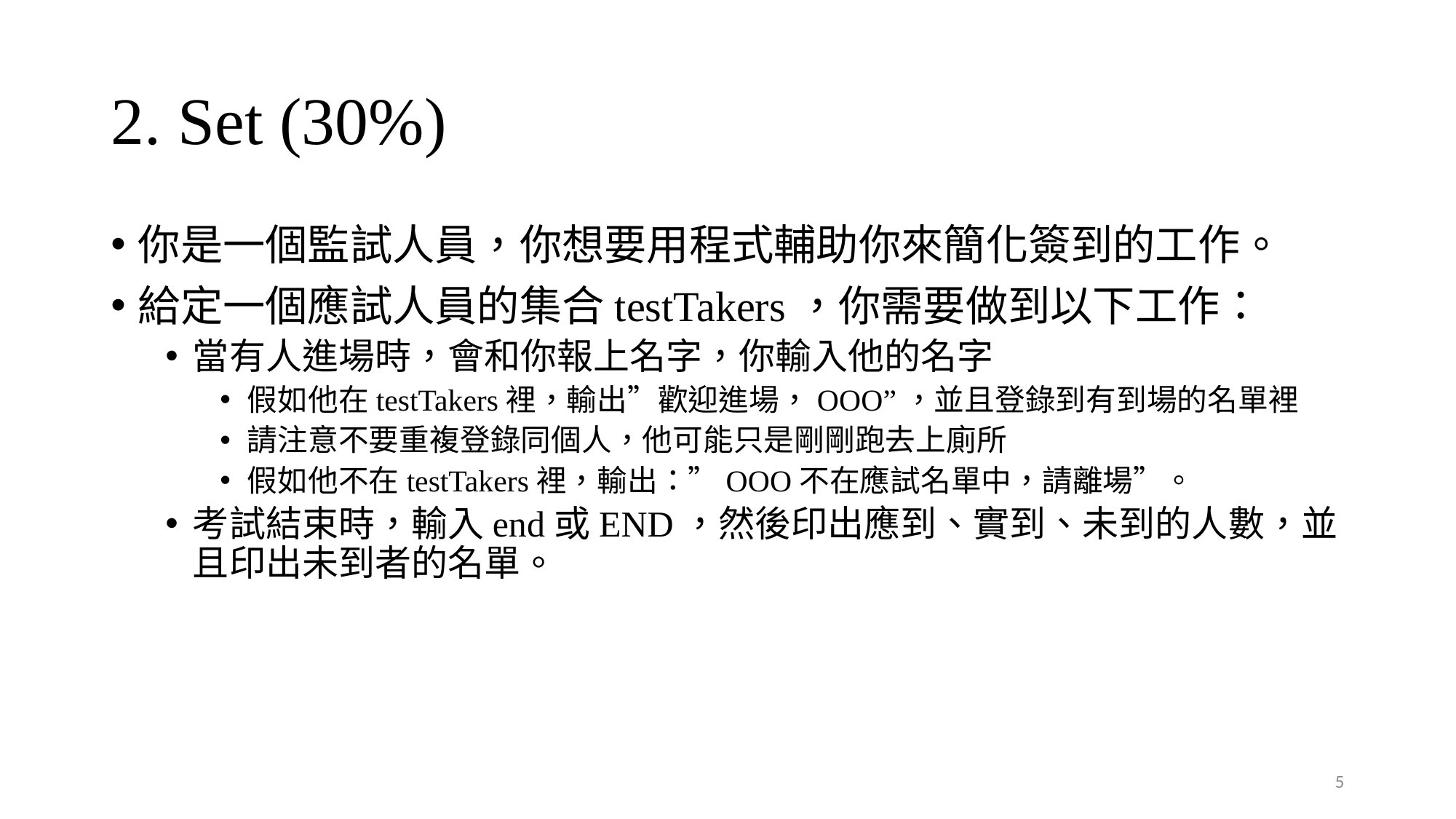

# 2. Set (30%)
你是一個監試人員，你想要用程式輔助你來簡化簽到的工作。
給定一個應試人員的集合testTakers，你需要做到以下工作：
當有人進場時，會和你報上名字，你輸入他的名字
假如他在testTakers裡，輸出”歡迎進場，OOO”，並且登錄到有到場的名單裡
請注意不要重複登錄同個人，他可能只是剛剛跑去上廁所
假如他不在testTakers裡，輸出：”OOO不在應試名單中，請離場”。
考試結束時，輸入end或END，然後印出應到、實到、未到的人數，並且印出未到者的名單。
5